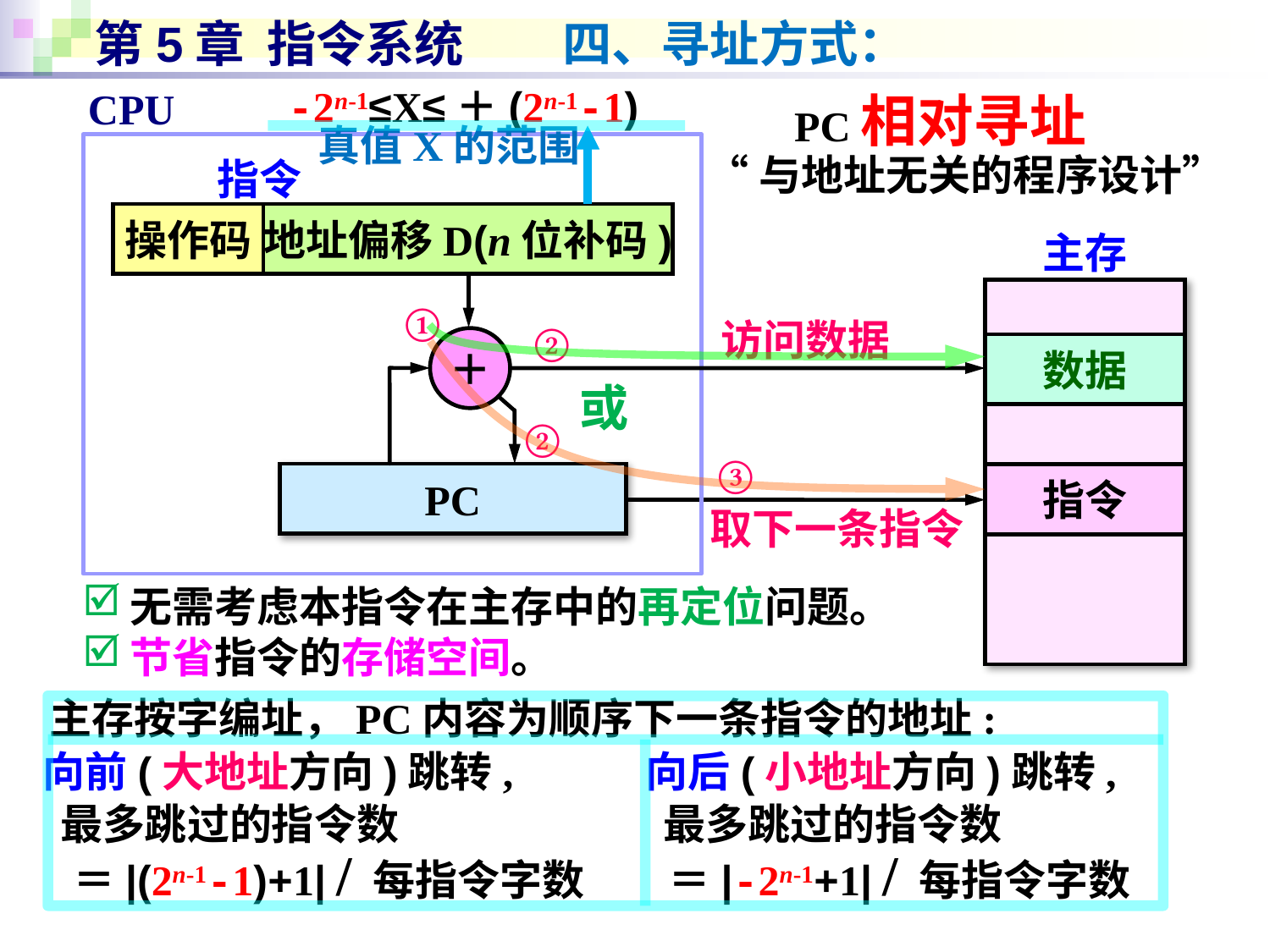

# 第5章  指令系统
四、寻址方式：
-2n-1≤X≤＋(2n-1-1)
CPU
PC相对寻址
真值X的范围

“与地址无关的程序设计”
指令
操作码
地址偏移D(n位补码)
主存

①
访问数据
②

＋
数据

或
②

③
PC
指令
取下一条指令

无需考虑本指令在主存中的再定位问题。
节省指令的存储空间。
主存按字编址，PC内容为顺序下一条指令的地址:

向前(大地址方向)跳转,
向后(小地址方向)跳转,
最多跳过的指令数
最多跳过的指令数
＝|(2n-1-1)+1| / 每指令字数
＝|-2n-1+1| / 每指令字数
43